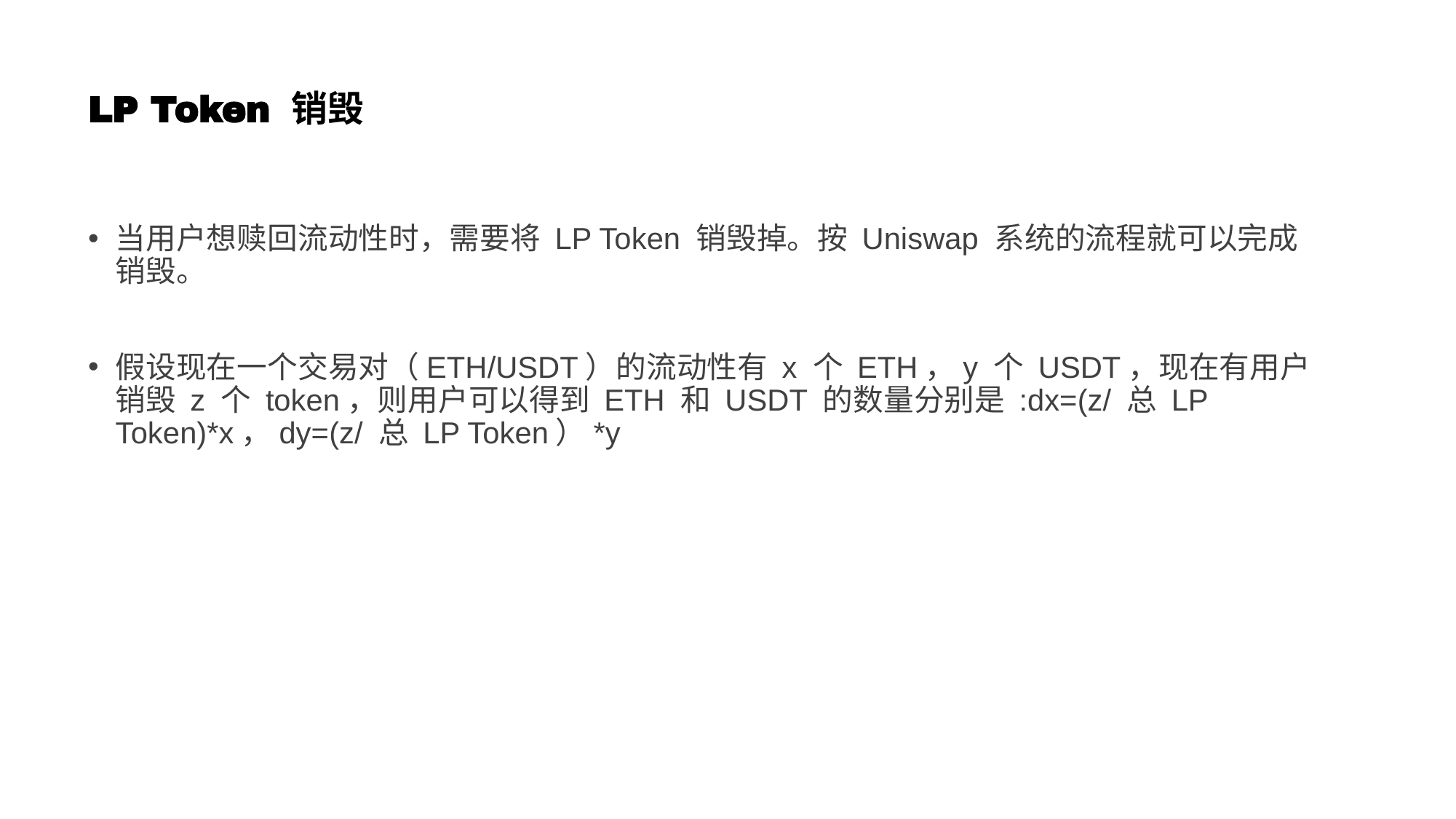

# LP Token 销毁
当用户想赎回流动性时，需要将 LP Token 销毁掉。按 Uniswap 系统的流程就可以完成销毁。

假设现在一个交易对（ETH/USDT）的流动性有 x 个 ETH，y 个 USDT，现在有用户销毁 z 个 token，则用户可以得到 ETH 和 USDT 的数量分别是 :dx=(z/ 总 LP Token)*x，dy=(z/ 总 LP Token）*y